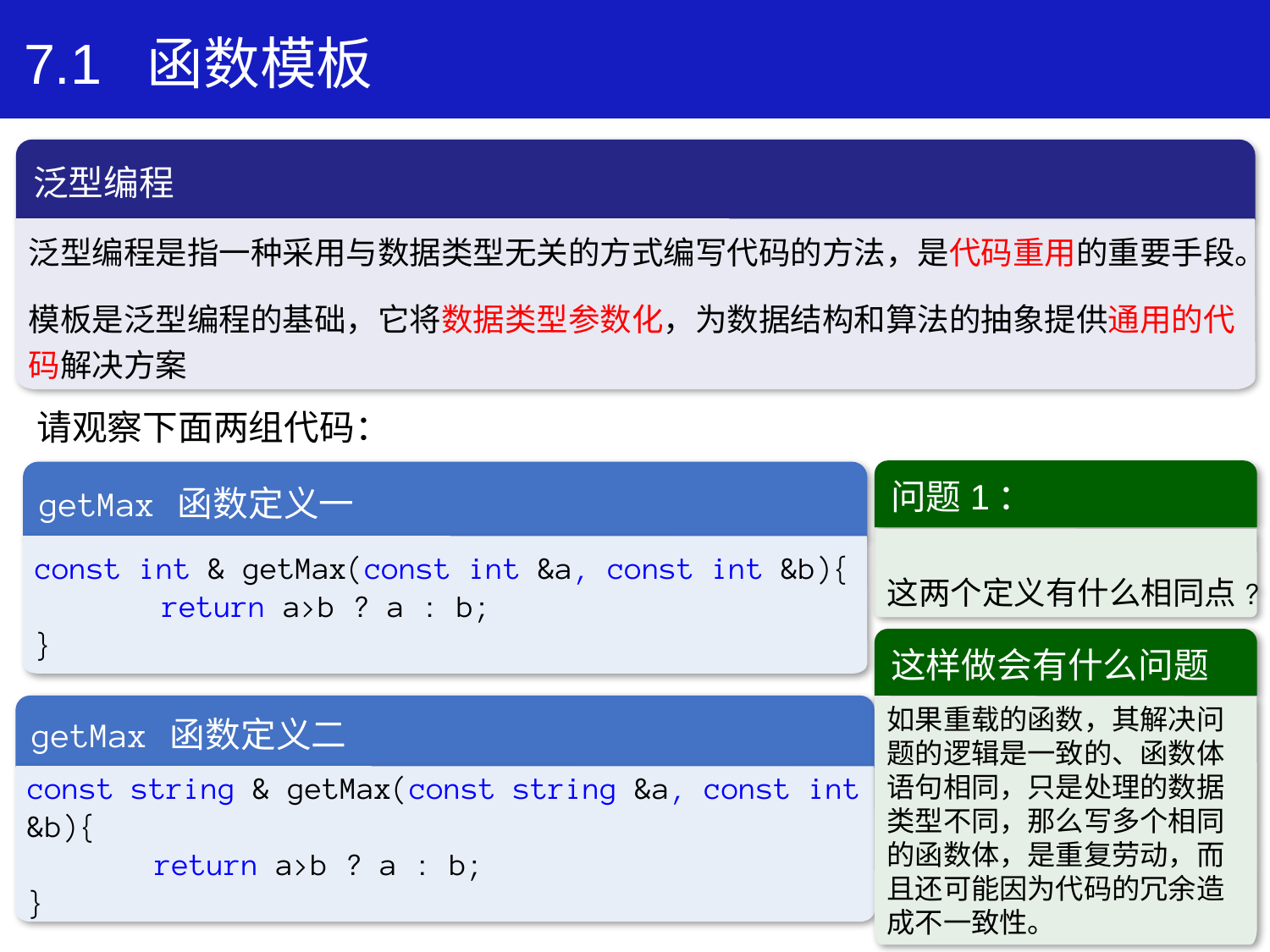

7.1  函数模板
泛型编程
泛型编程是指一种采用与数据类型无关的方式编写代码的方法，是代码重用的重要手段。
模板是泛型编程的基础，它将数据类型参数化，为数据结构和算法的抽象提供通用的代
码解决方案
学习目标
请观察下面两组代码：
问题1：
这两个定义有什么相同点?
getMax 函数定义一
const int & getMax(const int &a, const int &b){
	return a>b ? a : b;
}
这样做会有什么问题
如果重载的函数，其解决问题的逻辑是一致的、函数体语句相同，只是处理的数据类型不同，那么写多个相同的函数体，是重复劳动，而且还可能因为代码的冗余造成不一致性。
getMax 函数定义二
const string & getMax(const string &a, const int &b){
	return a>b ? a : b;
}
4